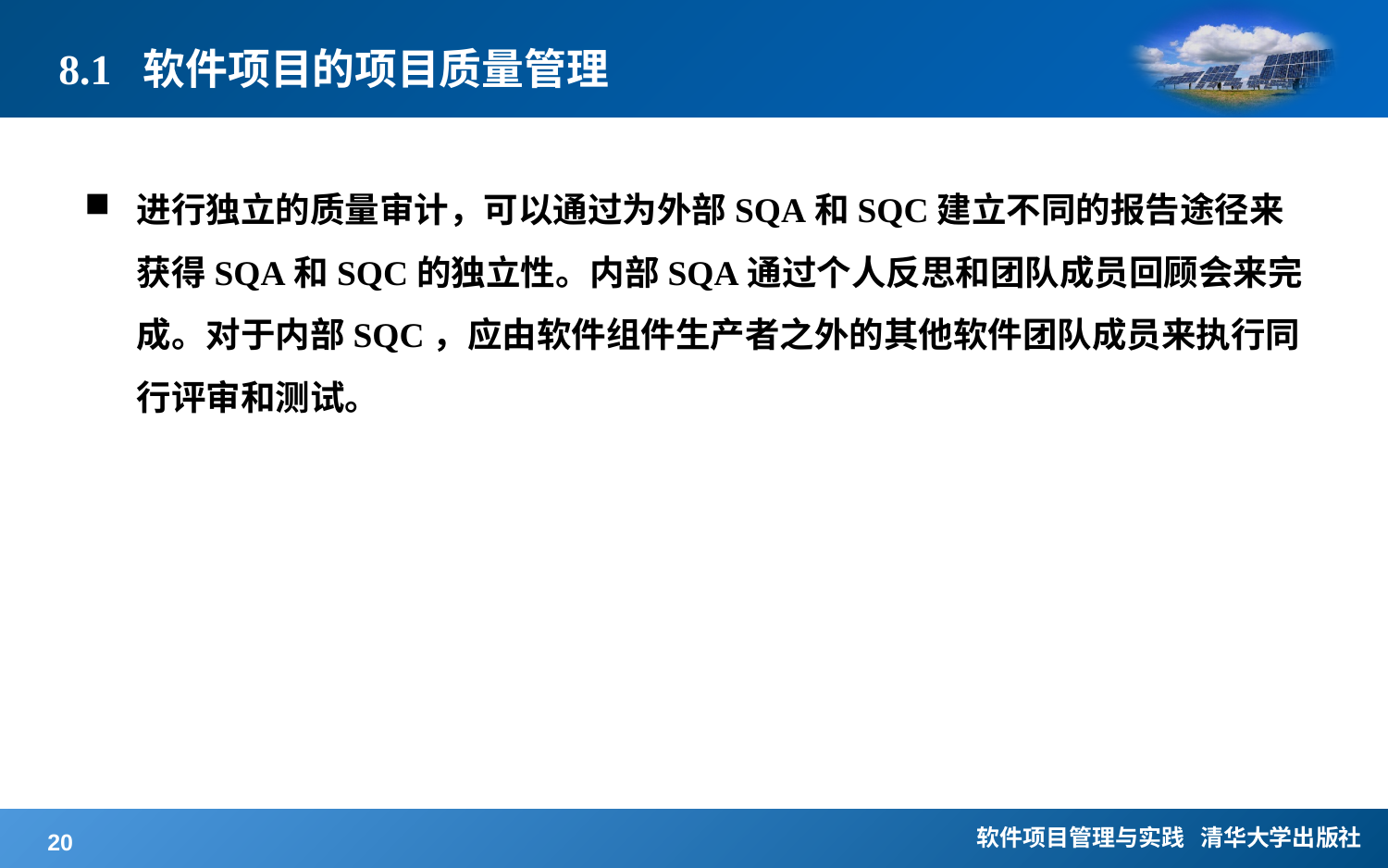

# 8.1  软件项目的项目质量管理
进行独立的质量审计，可以通过为外部SQA和SQC建立不同的报告途径来获得SQA和SQC的独立性。内部SQA通过个人反思和团队成员回顾会来完成。对于内部SQC，应由软件组件生产者之外的其他软件团队成员来执行同行评审和测试。